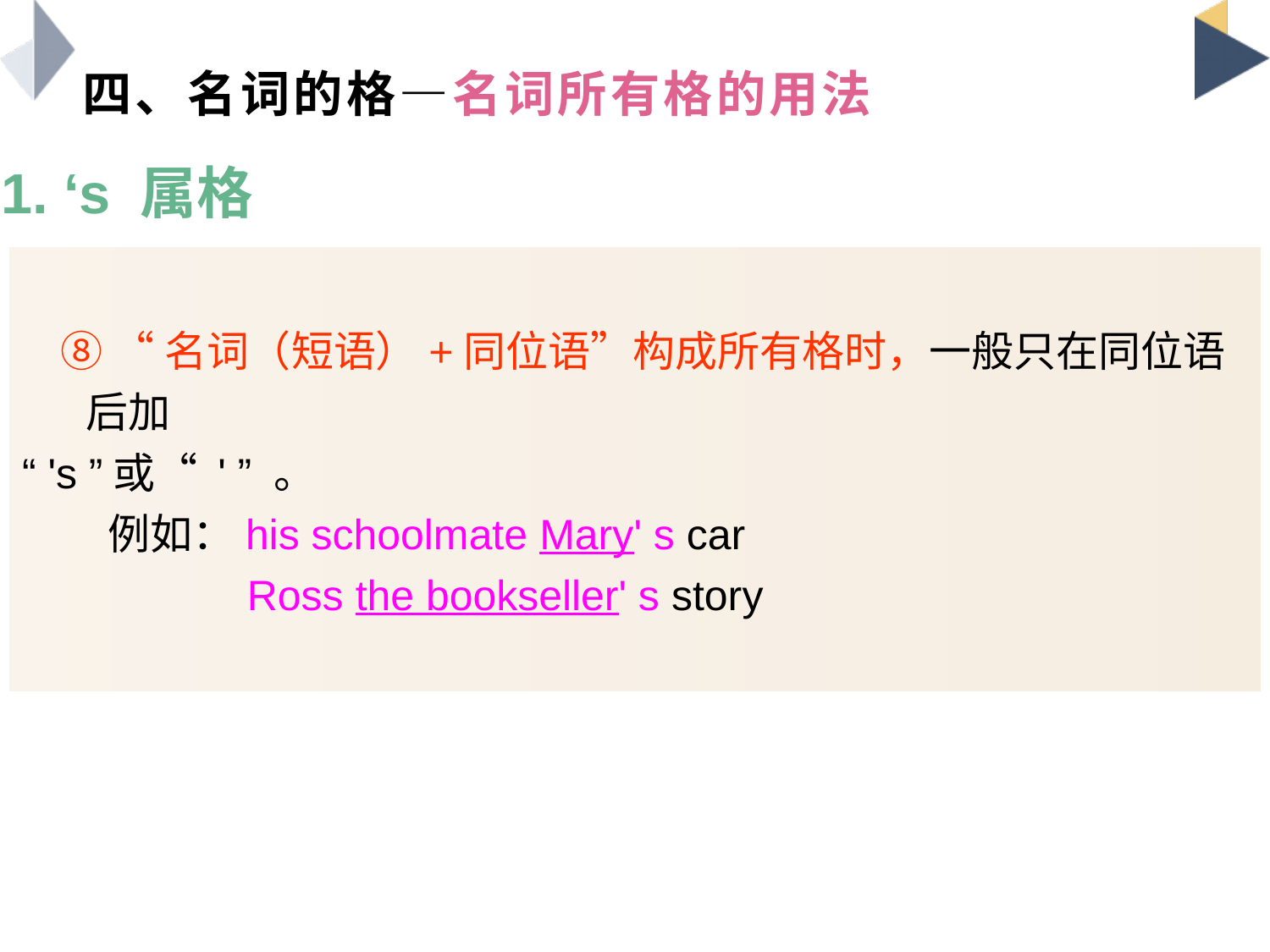

# 四、名词的格—名词所有格的用法
1. ‘s 属格

    ⑧ “名词（短语）+同位语”构成所有格时，一般只在同位语后加
“ 's ”或“ ' ” 。
        例如：his schoolmate Mary' s car
                   Ross the bookseller' s story